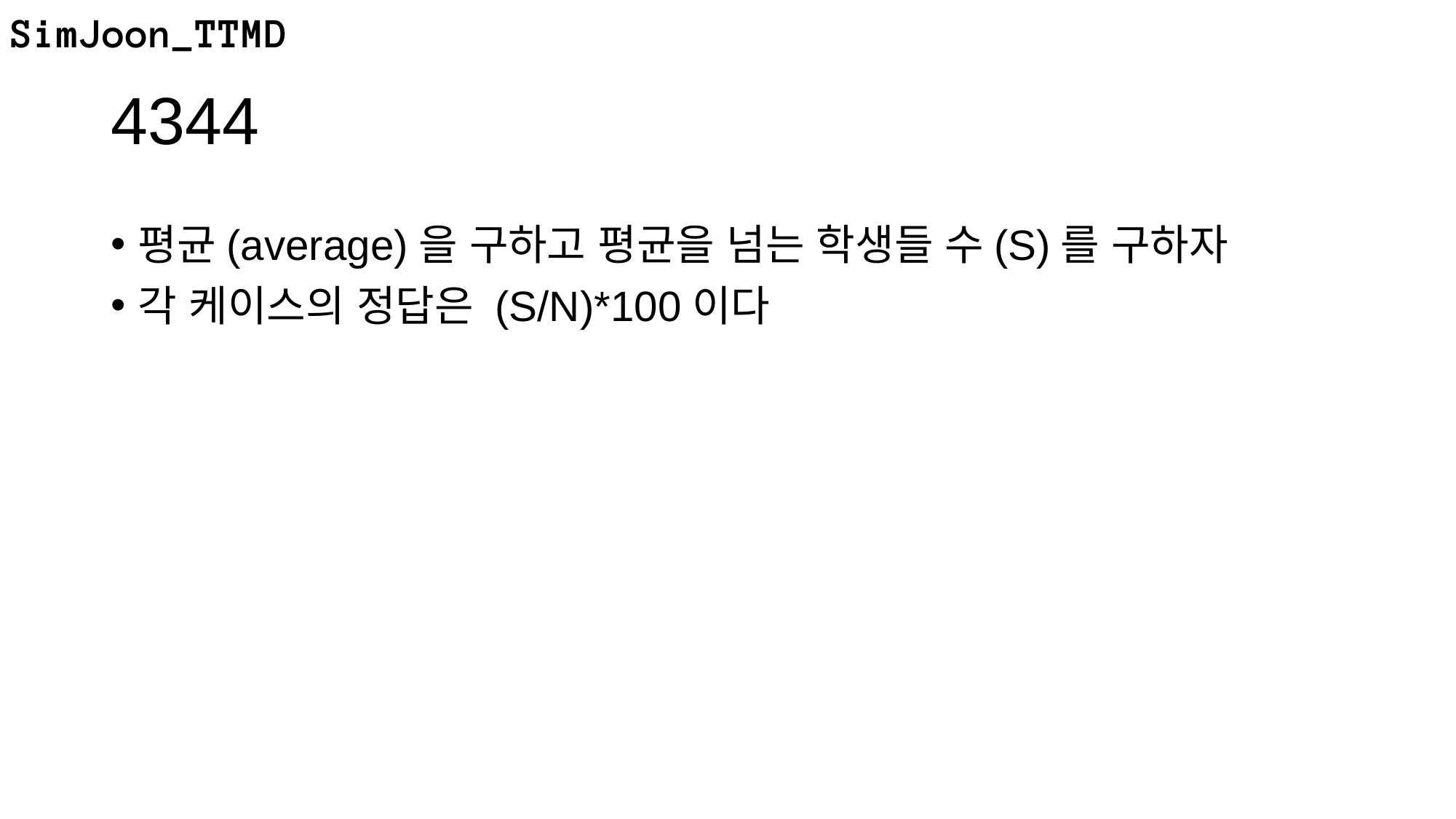

# 4344
평균(average)을 구하고 평균을 넘는 학생들 수(S)를 구하자
각 케이스의 정답은 (S/N)*100이다